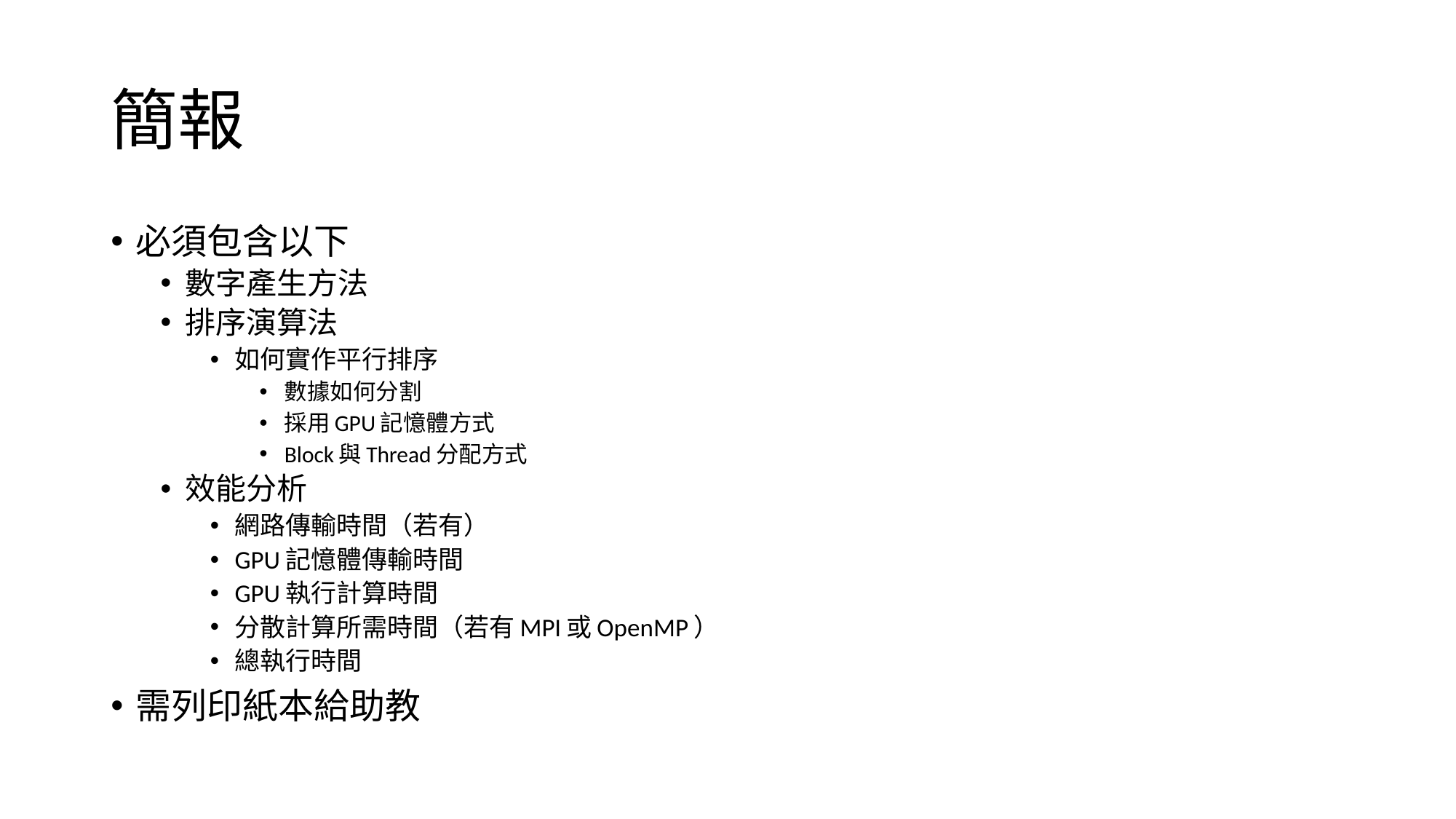

# 簡報
必須包含以下
數字產生方法
排序演算法
如何實作平行排序
數據如何分割
採用GPU記憶體方式
Block與Thread分配方式
效能分析
網路傳輸時間（若有）
GPU記憶體傳輸時間
GPU執行計算時間
分散計算所需時間（若有MPI或OpenMP）
總執行時間
需列印紙本給助教